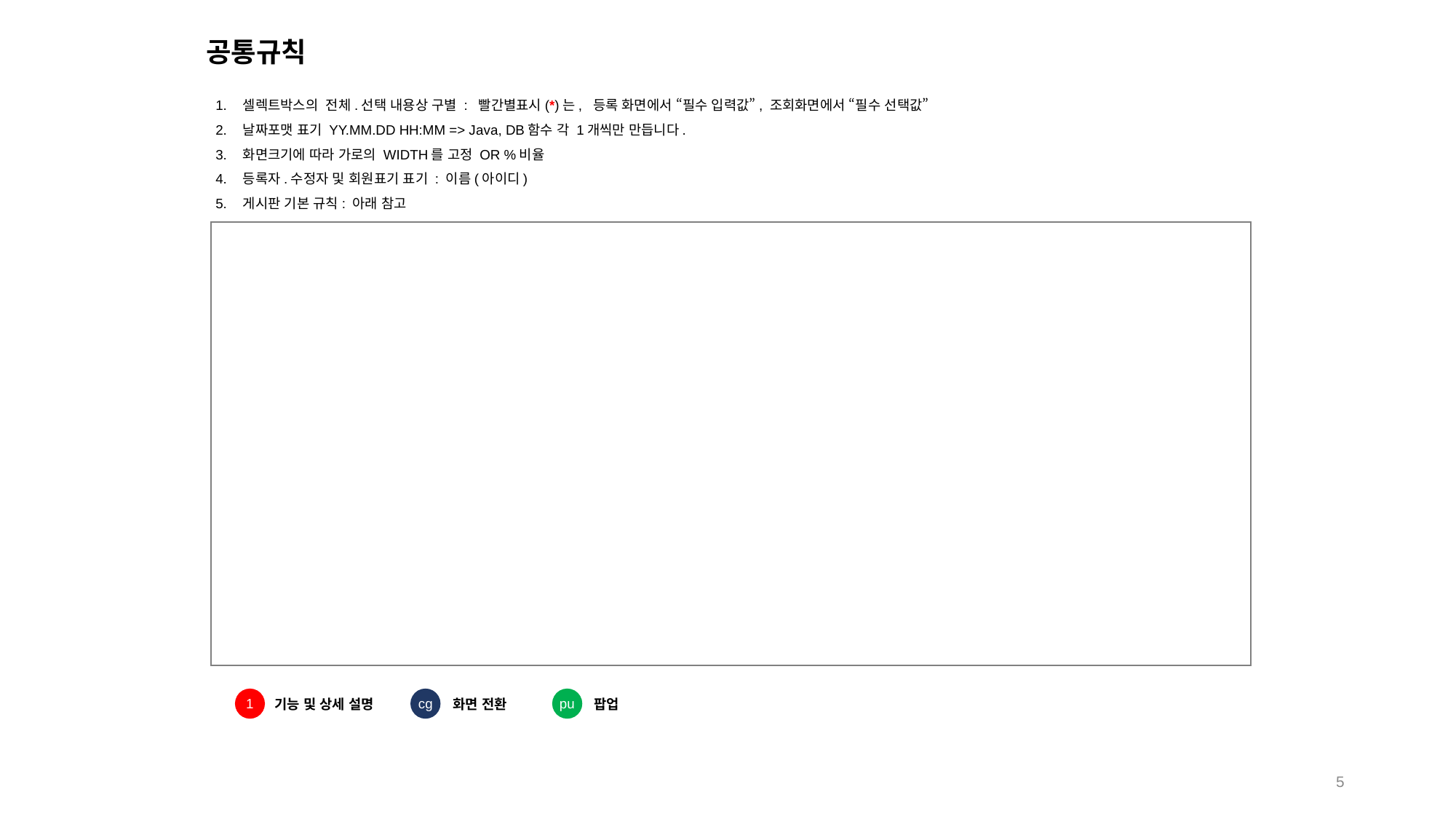

공통규칙
셀렉트박스의  전체.선택 내용상 구별 :  빨간별표시(*)는,  등록 화면에서 “필수 입력값”, 조회화면에서 “필수 선택값”
날짜포맷 표기 YY.MM.DD HH:MM => Java, DB함수 각 1개씩만 만듭니다.
화면크기에 따라 가로의 WIDTH를 고정 OR %비율
등록자.수정자 및 회원표기 표기 : 이름(아이디)
게시판 기본 규칙: 아래 참고

1
cg
pu
기능 및 상세 설명
화면 전환
팝업
5